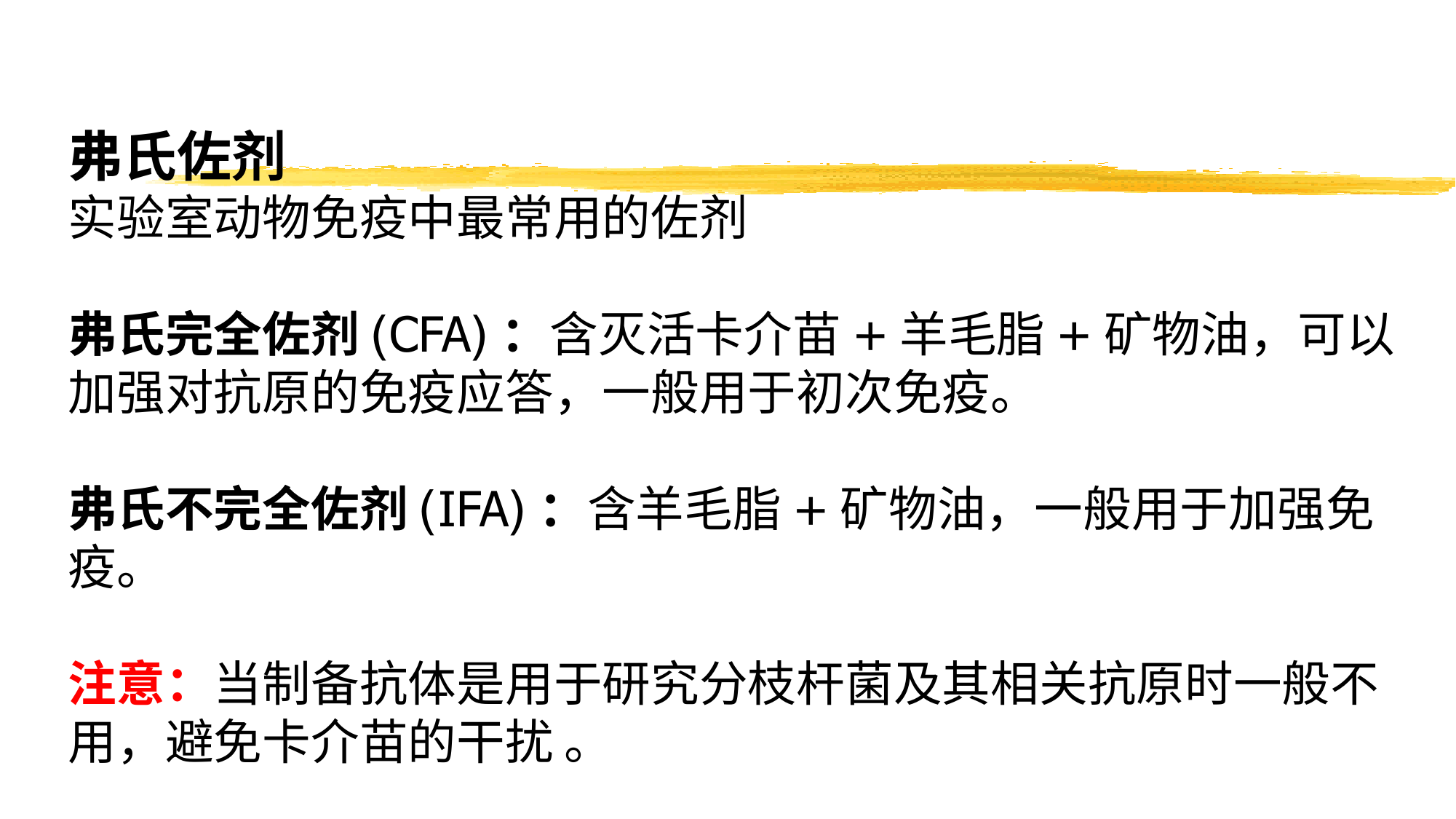

弗氏佐剂
实验室动物免疫中最常用的佐剂

弗氏完全佐剂(CFA)：含灭活卡介苗+羊毛脂+矿物油，可以加强对抗原的免疫应答，一般用于初次免疫。

弗氏不完全佐剂(IFA)：含羊毛脂+矿物油，一般用于加强免疫。

注意：当制备抗体是用于研究分枝杆菌及其相关抗原时一般不用，避免卡介苗的干扰 。